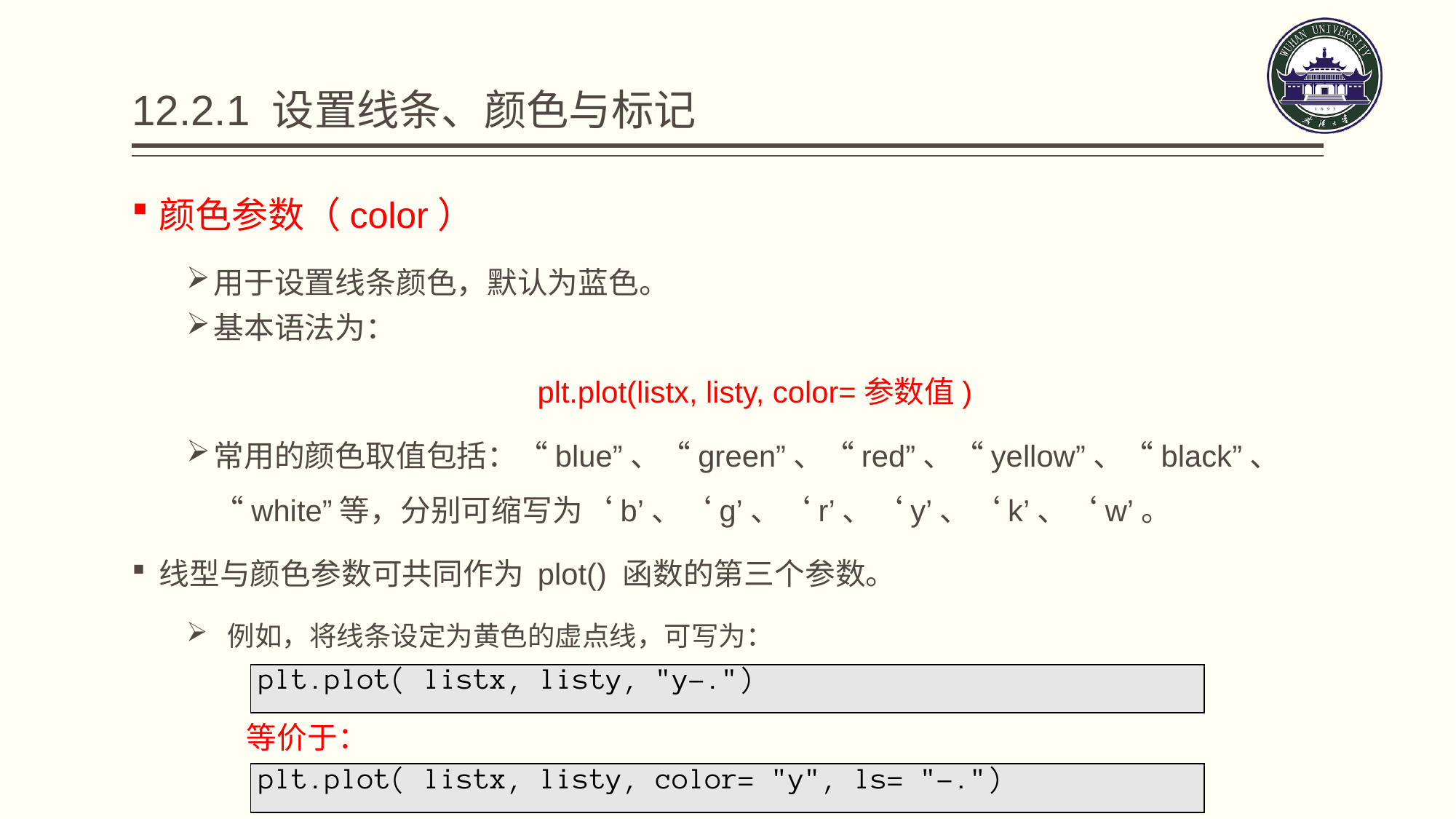

# 12.2.1 设置线条、颜色与标记
颜色参数（color）
用于设置线条颜色，默认为蓝色。
基本语法为：
plt.plot(listx, listy, color=参数值)
常用的颜色取值包括：“blue”、“green”、“red”、“yellow”、“black”、“white”等，分别可缩写为‘b’、‘g’、‘r’、‘y’、‘k’、‘w’。
线型与颜色参数可共同作为 plot() 函数的第三个参数。
例如，将线条设定为黄色的虚点线，可写为：

| plt.plot( listx, listy, "y-.") |
| --- |
等价于：
| plt.plot( listx, listy, color= "y", ls= "-.") |
| --- |